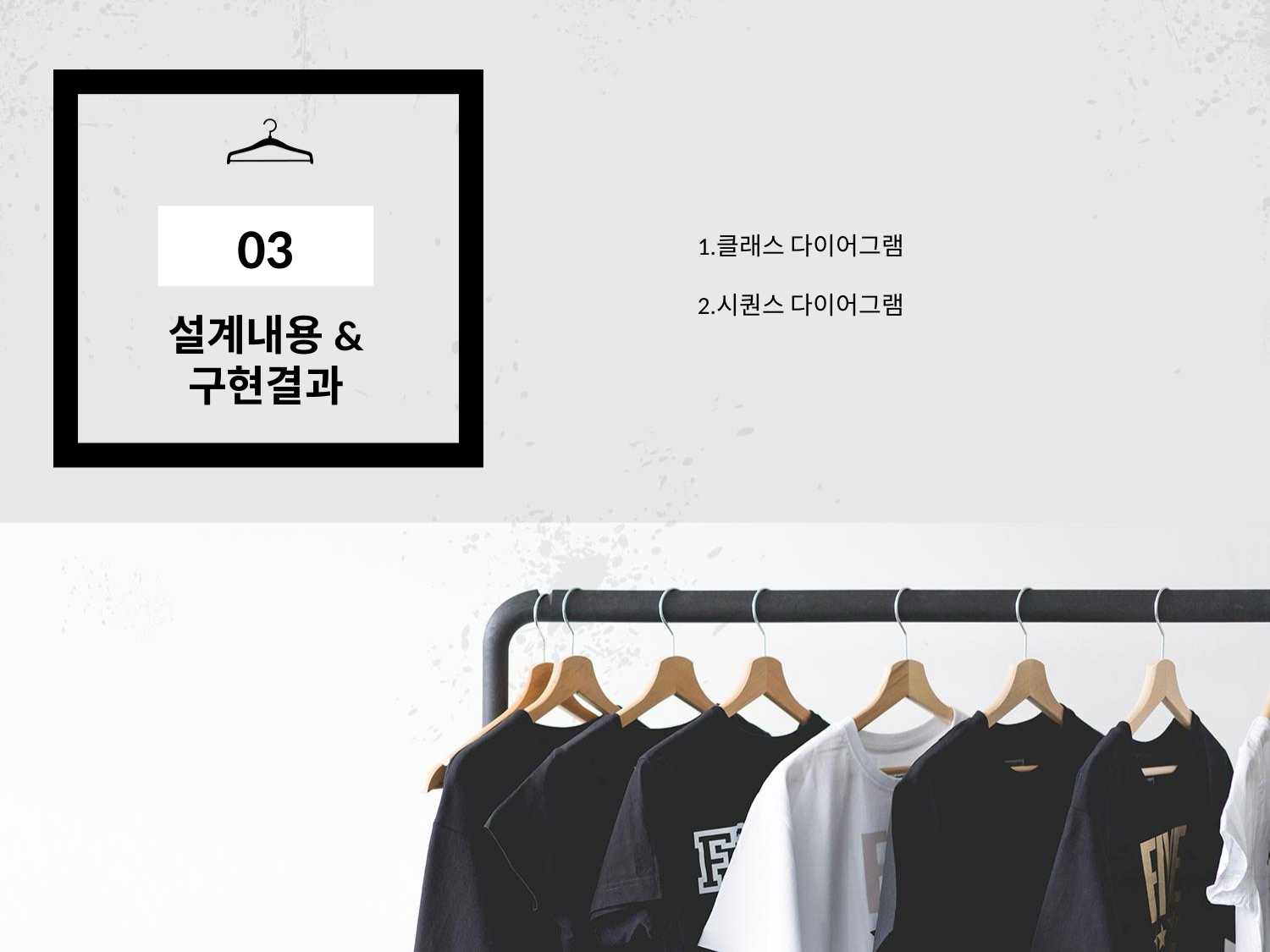

클래스 다이어그램
시퀀스 다이어그램
03
설계내용&
구현결과